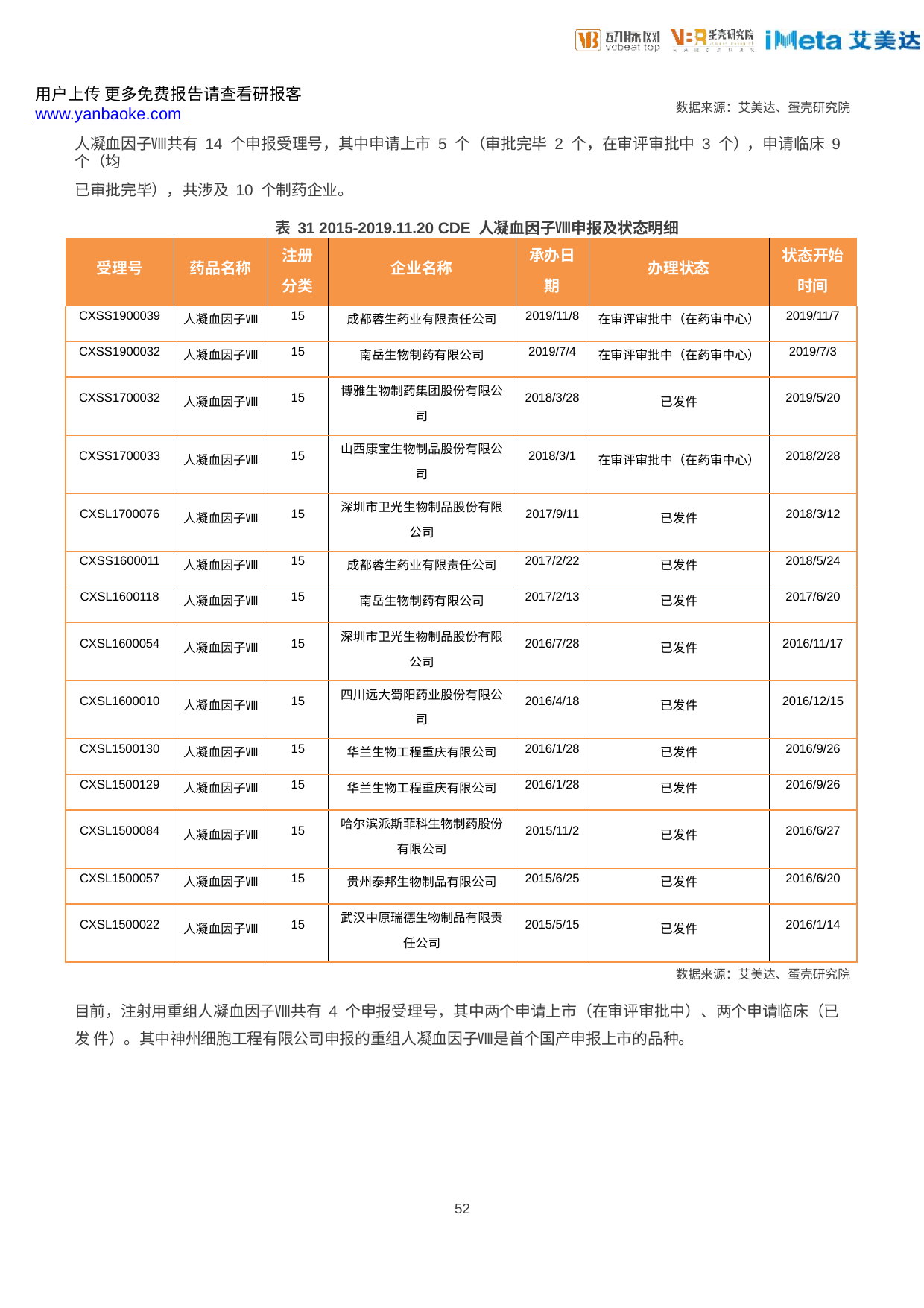

用户上传 更多免费报告请查看研报客 www.yanbaoke.com
数据来源：艾美达、蛋壳研究院

人凝血因子Ⅷ共有 14 个申报受理号，其中申请上市 5 个（审批完毕 2 个，在审评审批中 3 个），申请临床 9 个（均
已审批完毕），共涉及 10 个制药企业。

表 31 2015-2019.11.20 CDE 人凝血因子Ⅷ申报及状态明细
| 受理号 | 药品名称 | 注册 分类 | 企业名称 | 承办日 期 | 办理状态 | 状态开始 时间 |
| --- | --- | --- | --- | --- | --- | --- |
| CXSS1900039 | 人凝血因子Ⅷ | 15 | 成都蓉生药业有限责任公司 | 2019/11/8 | 在审评审批中（在药审中心） | 2019/11/7 |
| CXSS1900032 | 人凝血因子Ⅷ | 15 | 南岳生物制药有限公司 | 2019/7/4 | 在审评审批中（在药审中心） | 2019/7/3 |
| CXSS1700032 | 人凝血因子Ⅷ | 15 | 博雅生物制药集团股份有限公 司 | 2018/3/28 | 已发件 | 2019/5/20 |
| CXSS1700033 | 人凝血因子Ⅷ | 15 | 山西康宝生物制品股份有限公 司 | 2018/3/1 | 在审评审批中（在药审中心） | 2018/2/28 |
| CXSL1700076 | 人凝血因子Ⅷ | 15 | 深圳市卫光生物制品股份有限 公司 | 2017/9/11 | 已发件 | 2018/3/12 |
| CXSS1600011 | 人凝血因子Ⅷ | 15 | 成都蓉生药业有限责任公司 | 2017/2/22 | 已发件 | 2018/5/24 |
| CXSL1600118 | 人凝血因子Ⅷ | 15 | 南岳生物制药有限公司 | 2017/2/13 | 已发件 | 2017/6/20 |
| CXSL1600054 | 人凝血因子Ⅷ | 15 | 深圳市卫光生物制品股份有限 公司 | 2016/7/28 | 已发件 | 2016/11/17 |
| CXSL1600010 | 人凝血因子Ⅷ | 15 | 四川远大蜀阳药业股份有限公 司 | 2016/4/18 | 已发件 | 2016/12/15 |
| CXSL1500130 | 人凝血因子Ⅷ | 15 | 华兰生物工程重庆有限公司 | 2016/1/28 | 已发件 | 2016/9/26 |
| CXSL1500129 | 人凝血因子Ⅷ | 15 | 华兰生物工程重庆有限公司 | 2016/1/28 | 已发件 | 2016/9/26 |
| CXSL1500084 | 人凝血因子Ⅷ | 15 | 哈尔滨派斯菲科生物制药股份 有限公司 | 2015/11/2 | 已发件 | 2016/6/27 |
| CXSL1500057 | 人凝血因子Ⅷ | 15 | 贵州泰邦生物制品有限公司 | 2015/6/25 | 已发件 | 2016/6/20 |
| CXSL1500022 | 人凝血因子Ⅷ | 15 | 武汉中原瑞德生物制品有限责 任公司 | 2015/5/15 | 已发件 | 2016/1/14 |
数据来源：艾美达、蛋壳研究院
目前，注射用重组人凝血因子Ⅷ共有 4 个申报受理号，其中两个申请上市（在审评审批中）、两个申请临床（已发 件）。其中神州细胞工程有限公司申报的重组人凝血因子Ⅷ是首个国产申报上市的品种。
52